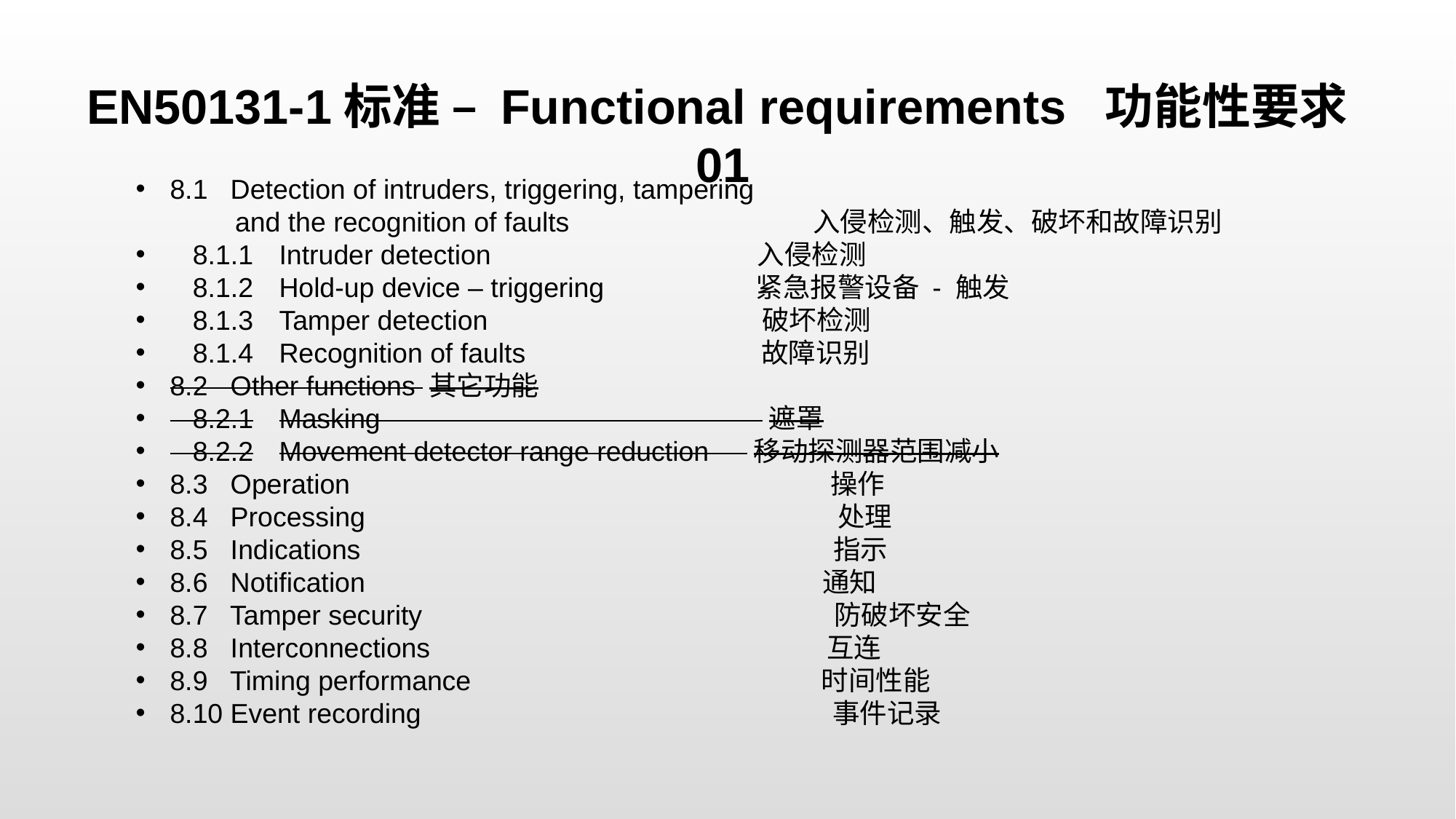

EN50131-1标准 – Functional requirements  功能性要求01
8.1   Detection of intruders, triggering, tampering
             and the recognition of faults                               入侵检测、触发、破坏和故障识别
   8.1.1	Intruder detection                                  入侵检测
   8.1.2	Hold-up device – triggering                   紧急报警设备 - 触发
   8.1.3	Tamper detection                                   破坏检测
   8.1.4	Recognition of faults                              故障识别
8.2   Other functions 其它功能
   8.2.1	Masking                                                  遮罩
   8.2.2	Movement detector range reduction     移动探测器范围减小
8.3   Operation                                                              操作
8.4   Processing                                                             处理
8.5   Indications                                                             指示
8.6   Notification                                                           通知
8.7   Tamper security                                                     防破坏安全
8.8   Interconnections                                                   互连
8.9   Timing performance                                             时间性能
8.10 Event recording                                                     事件记录